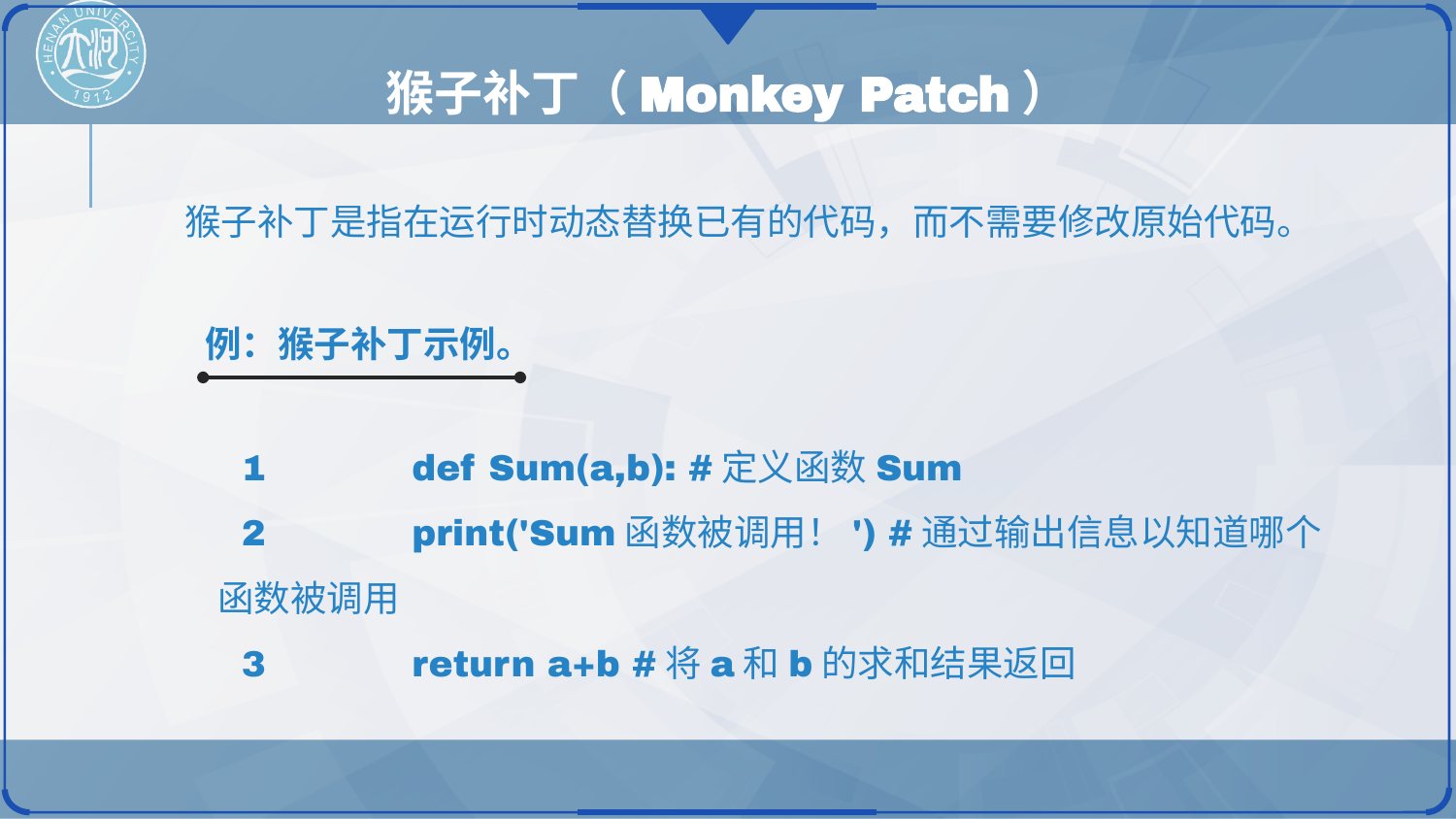

猴子补丁（Monkey Patch）
猴子补丁是指在运行时动态替换已有的代码，而不需要修改原始代码。
例：猴子补丁示例。
1	    def Sum(a,b): #定义函数Sum
2	    print('Sum函数被调用！') #通过输出信息以知道哪个函数被调用
3	    return a+b #将a和b的求和结果返回